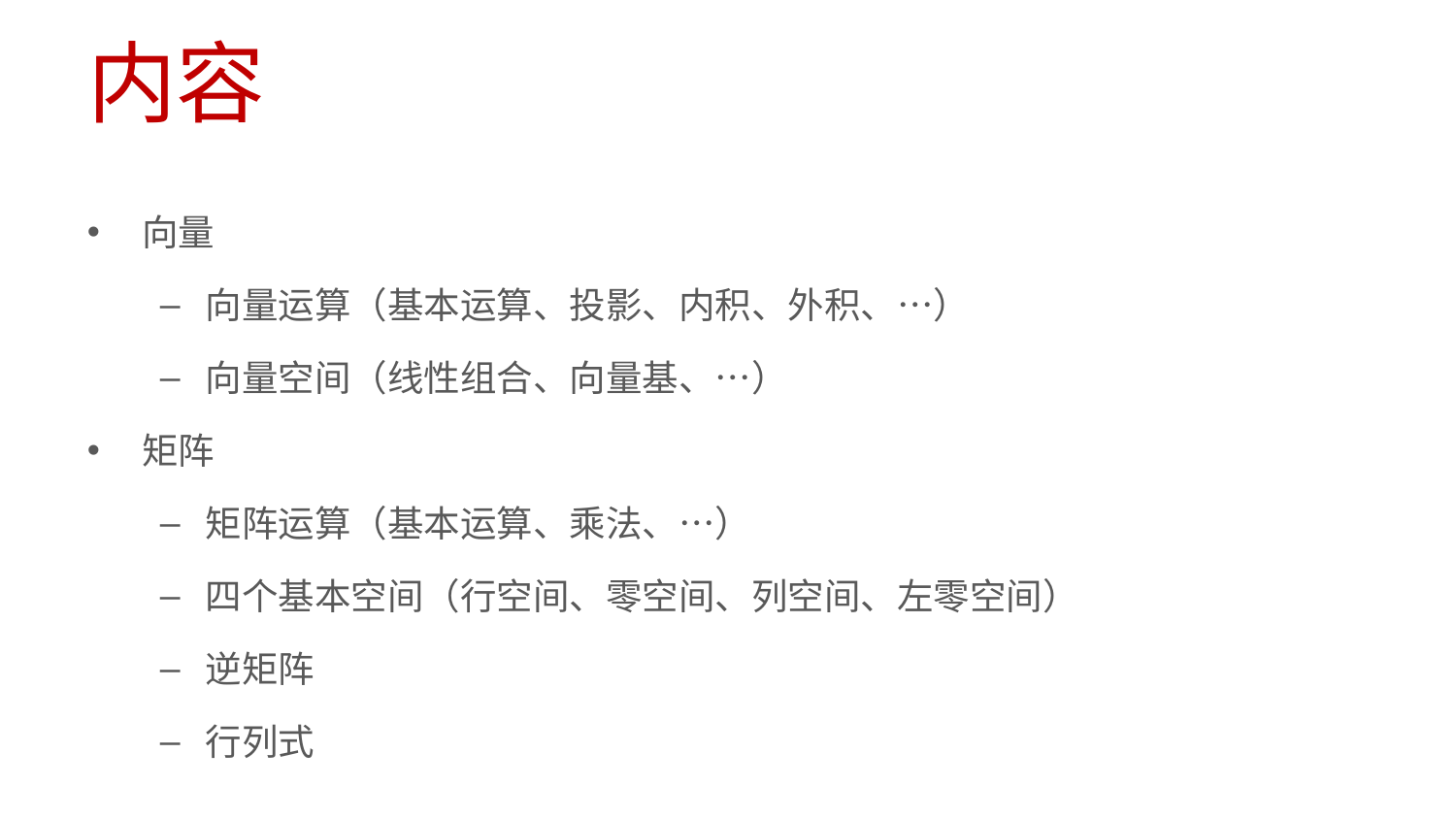

# 内容
向量
向量运算（基本运算、投影、内积、外积、…）
向量空间（线性组合、向量基、…）
矩阵
矩阵运算（基本运算、乘法、…）
四个基本空间（行空间、零空间、列空间、左零空间）
逆矩阵
行列式